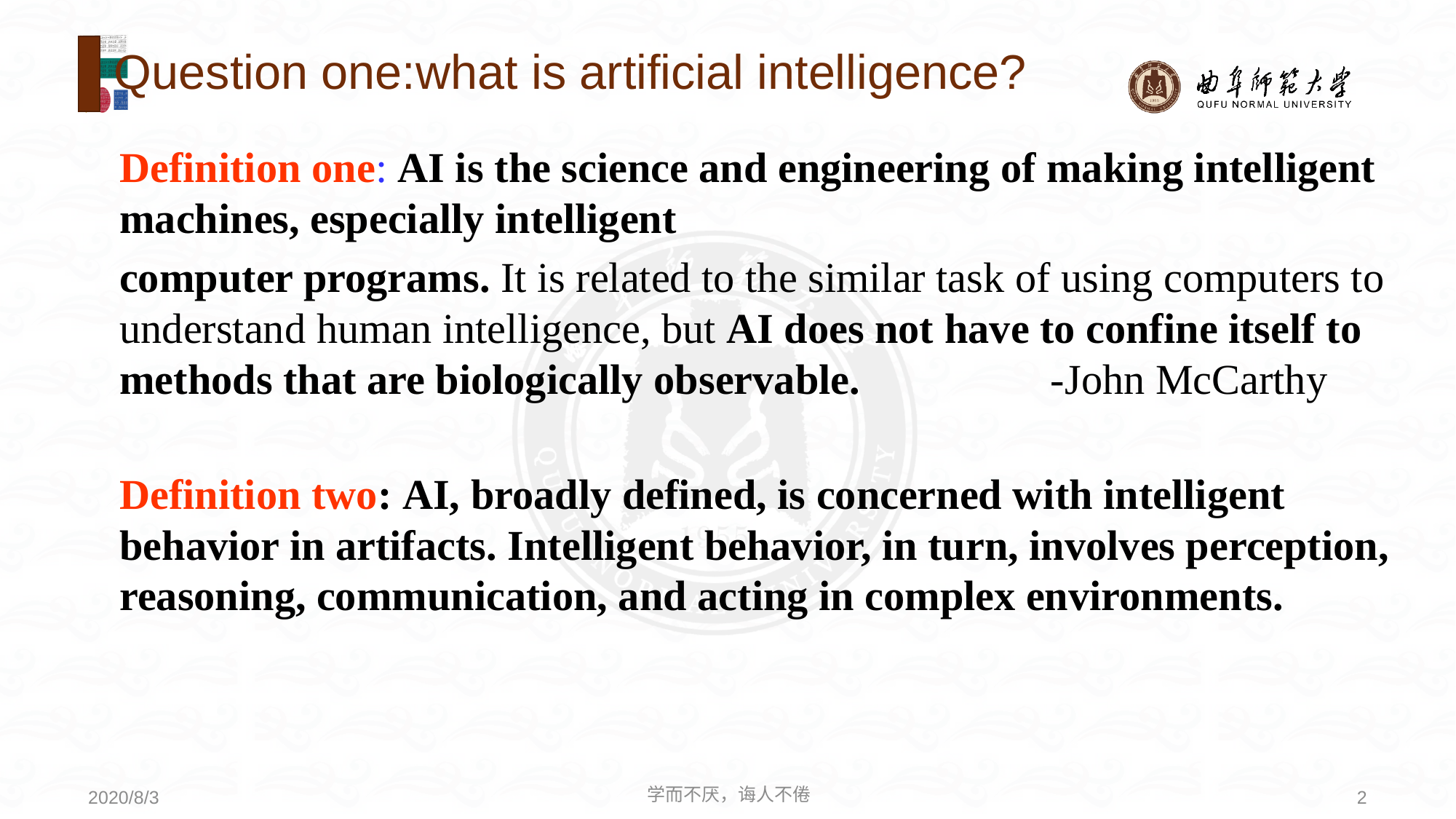

# Question one:what is artificial intelligence?
Definition one: AI is the science and engineering of making intelligent machines, especially intelligent
computer programs. It is related to the similar task of using computers to understand human intelligence, but AI does not have to confine itself to methods that are biologically observable.                  -John McCarthy
Definition two: AI, broadly defined, is concerned with intelligent behavior in artifacts. Intelligent behavior, in turn, involves perception, reasoning, communication, and acting in complex environments.
学而不厌，诲人不倦
2
2020/8/3